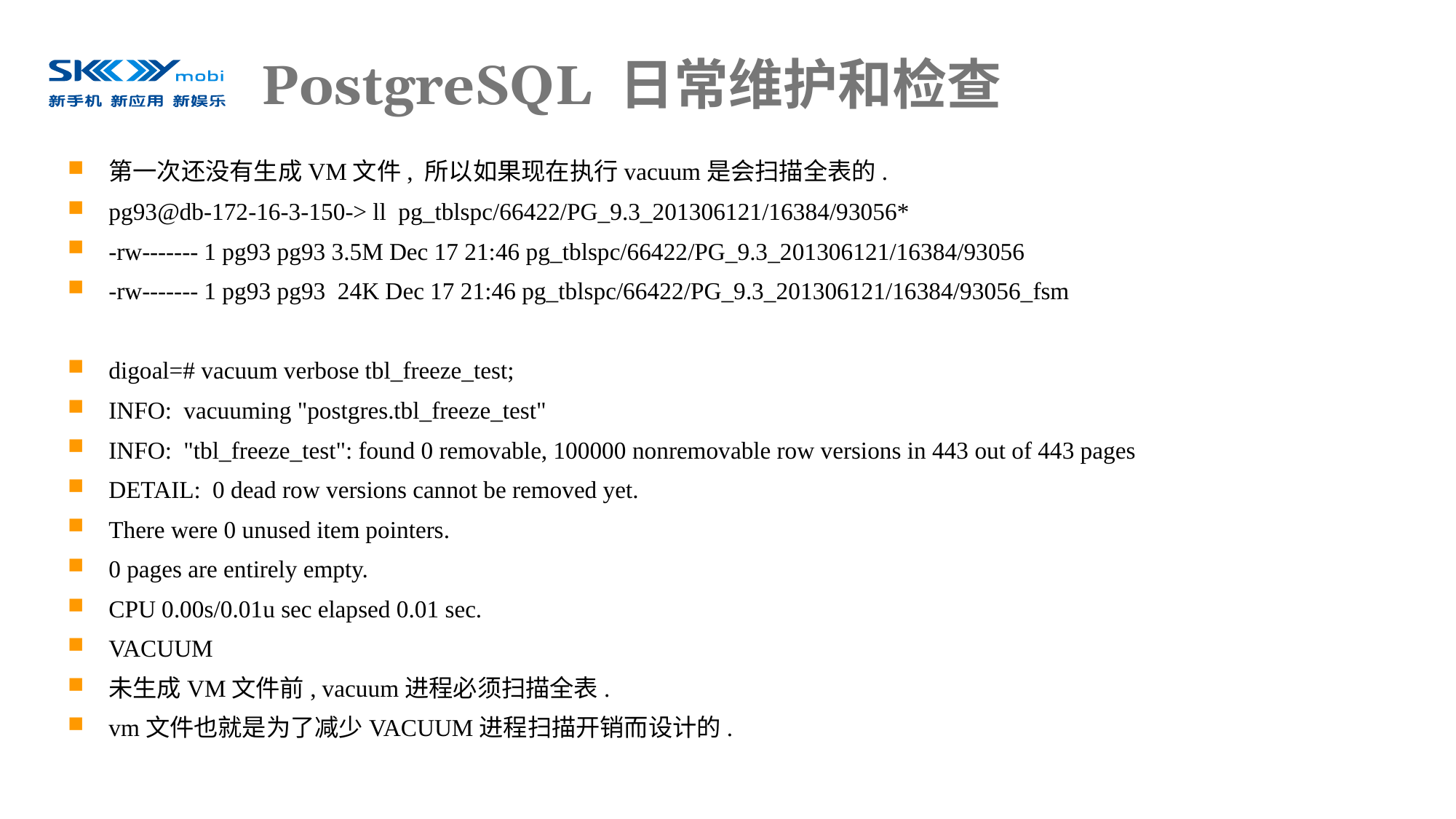

# PostgreSQL 日常维护和检查
第一次还没有生成VM文件, 所以如果现在执行vacuum是会扫描全表的.
pg93@db-172-16-3-150-> ll  pg_tblspc/66422/PG_9.3_201306121/16384/93056*
-rw------- 1 pg93 pg93 3.5M Dec 17 21:46 pg_tblspc/66422/PG_9.3_201306121/16384/93056
-rw------- 1 pg93 pg93  24K Dec 17 21:46 pg_tblspc/66422/PG_9.3_201306121/16384/93056_fsm

digoal=# vacuum verbose tbl_freeze_test;
INFO:  vacuuming "postgres.tbl_freeze_test"
INFO:  "tbl_freeze_test": found 0 removable, 100000 nonremovable row versions in 443 out of 443 pages
DETAIL:  0 dead row versions cannot be removed yet.
There were 0 unused item pointers.
0 pages are entirely empty.
CPU 0.00s/0.01u sec elapsed 0.01 sec.
VACUUM
未生成VM文件前, vacuum进程必须扫描全表.
vm文件也就是为了减少VACUUM进程扫描开销而设计的.